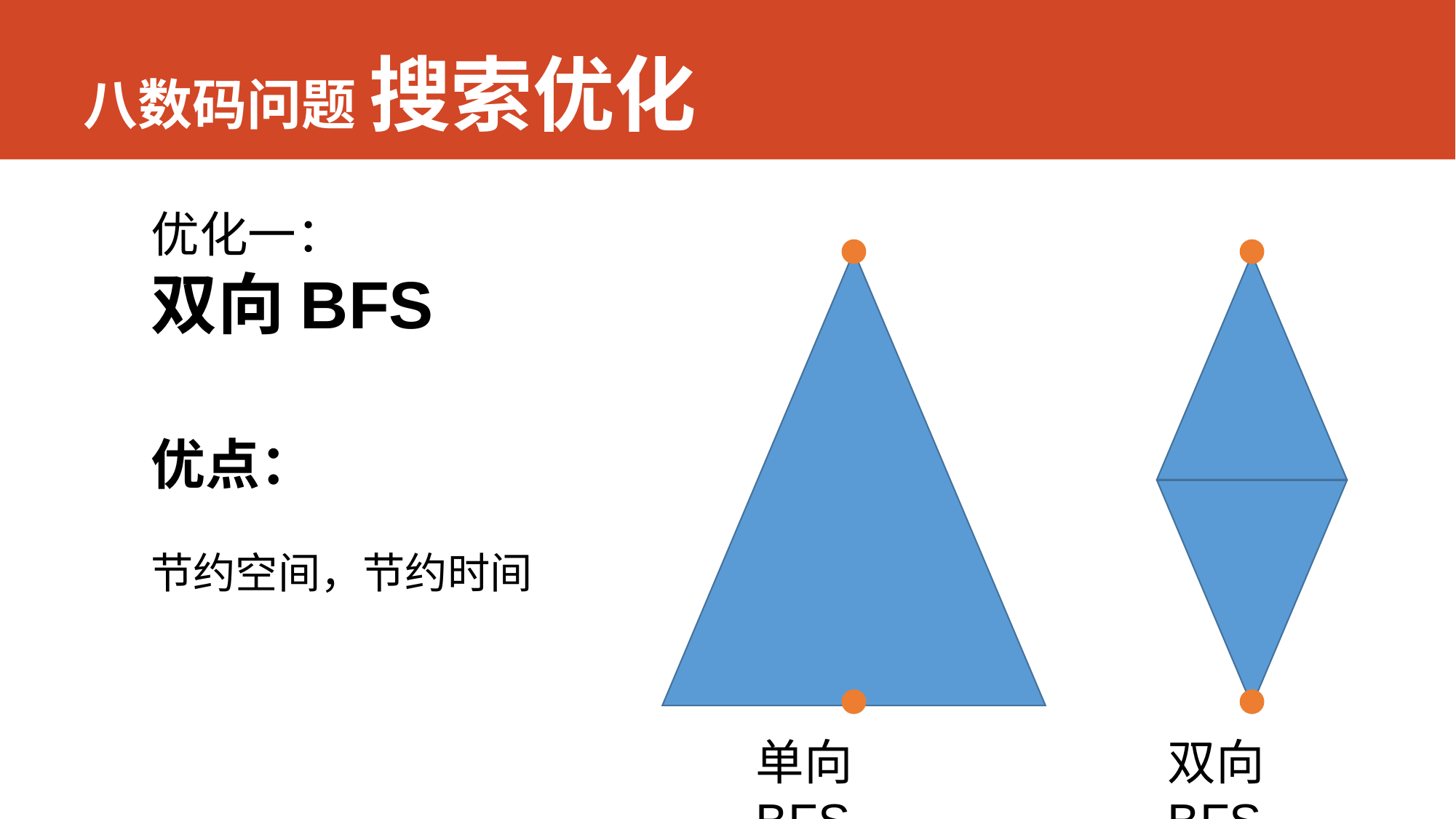

# 八数码问题 搜索优化
优化一：
双向BFS

优点：

节约空间，节约时间

单向BFS
双向BFS